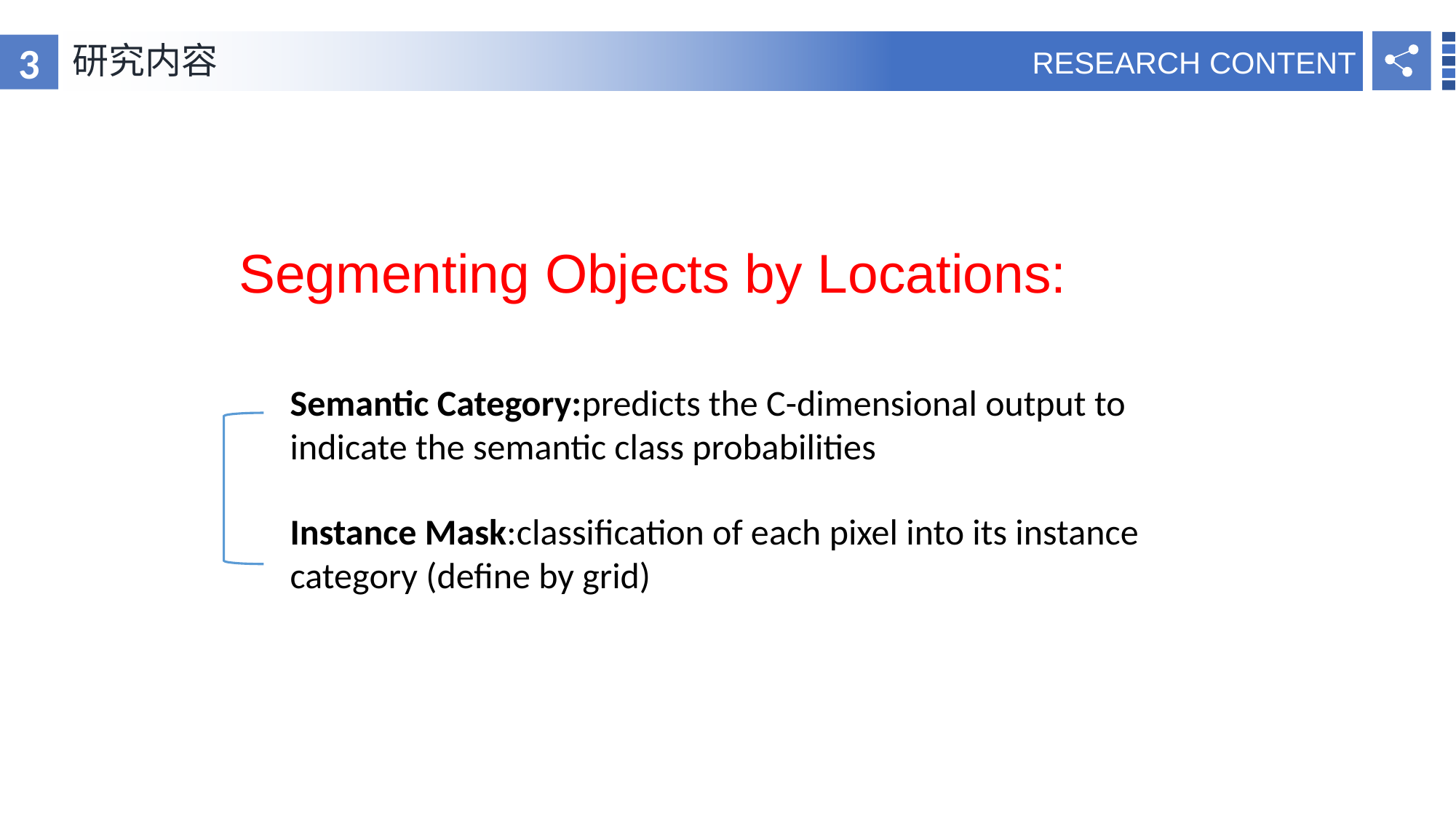

3

研究内容
RESEARCH BACKGROUND
RESEARCH CONTENT
基于三元哈希语义排序图像检索算法
Segmenting Objects by Locations:
Semantic Category:predicts the C-dimensional output to indicate the semantic class probabilities

Instance Mask:classification of each pixel into its instance category (define by grid)